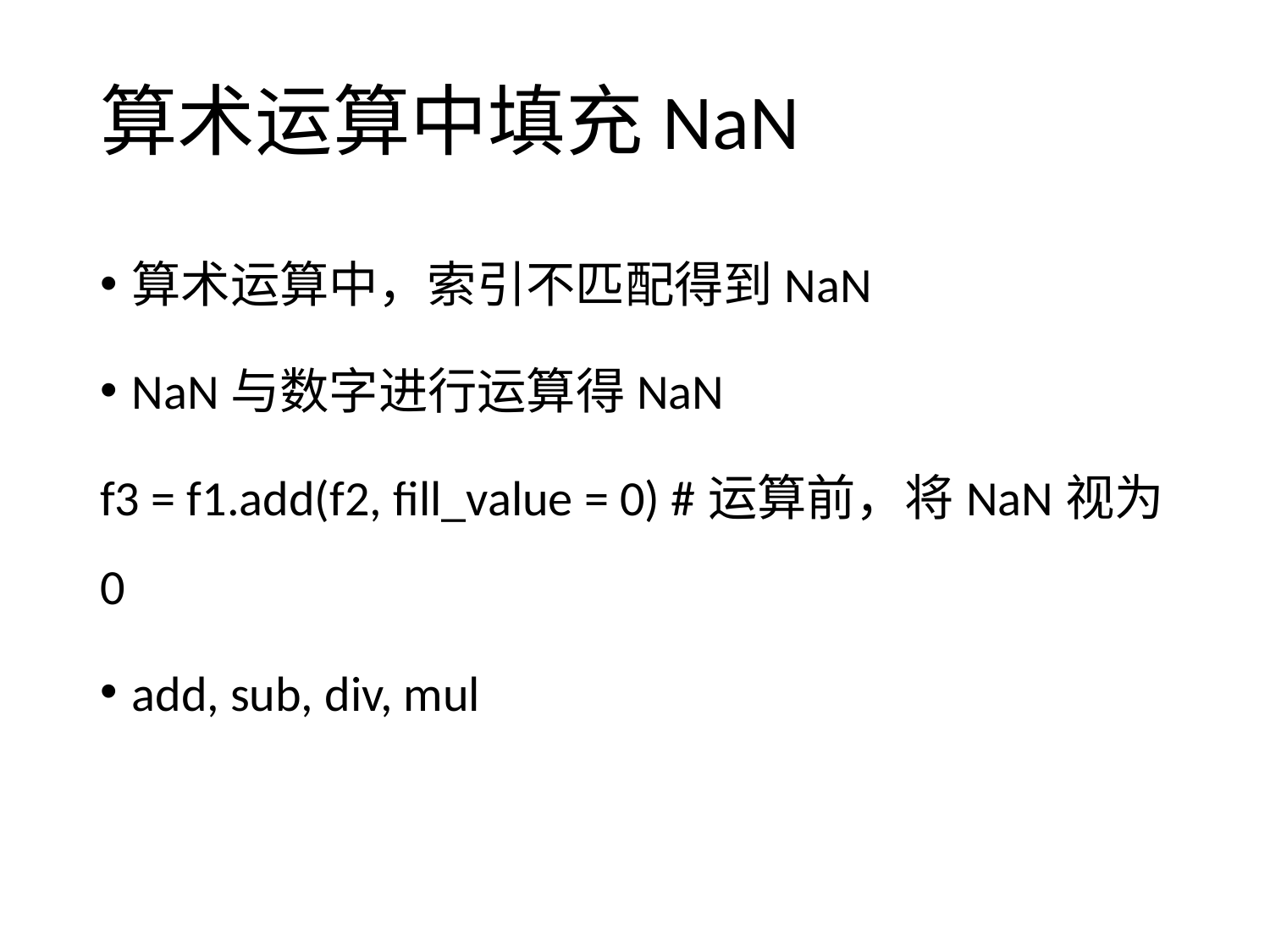

# 算术运算中填充NaN
算术运算中，索引不匹配得到NaN
NaN与数字进行运算得NaN
f3 = f1.add(f2, fill_value = 0) #运算前，将NaN视为0
add, sub, div, mul